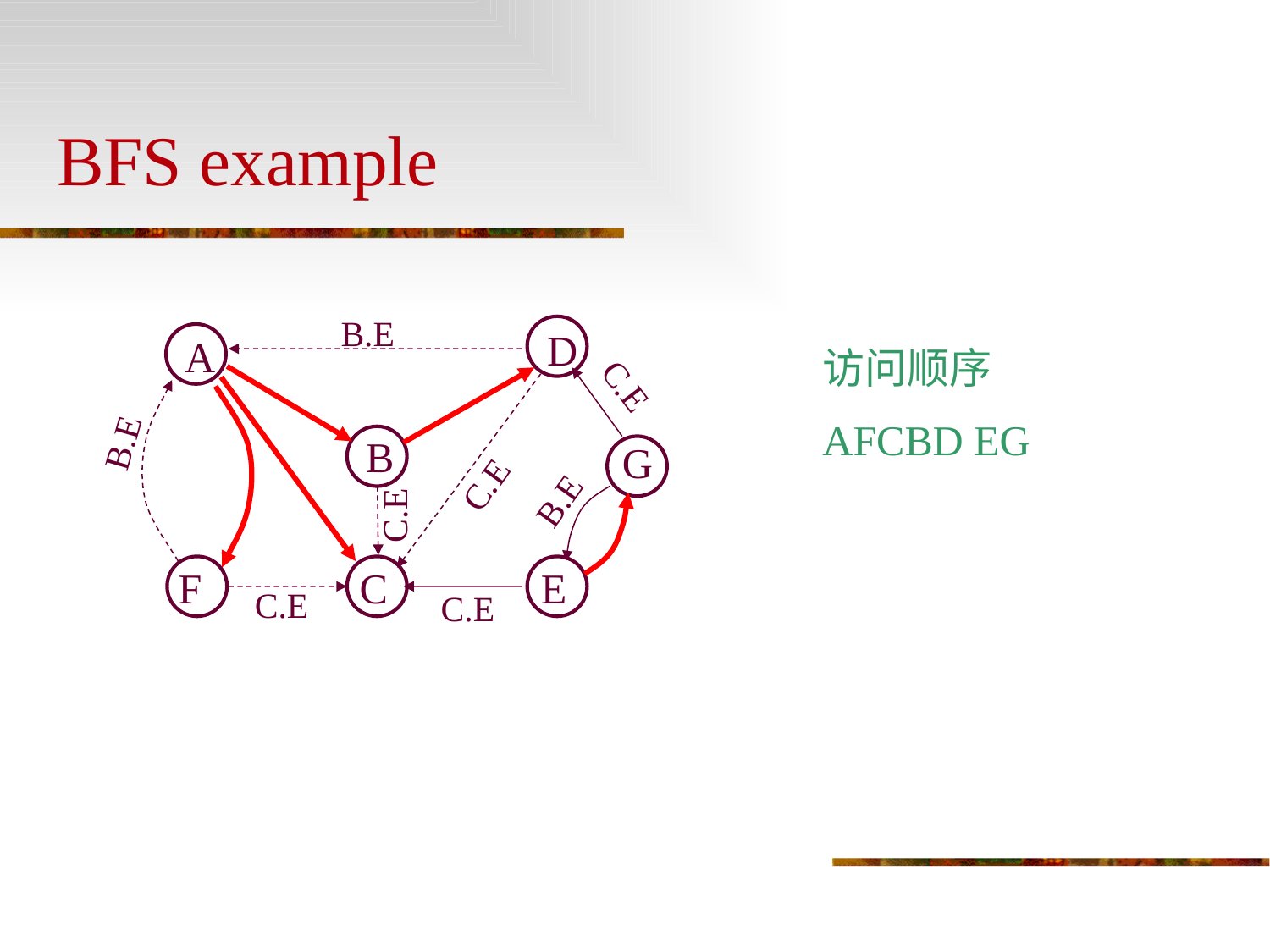

# BFS example
B.E

D
A

访问顺序
AFCBD EG

C.E

B.E
B

G

C.E
B.E
C.E

F
C
E

C.E
C.E